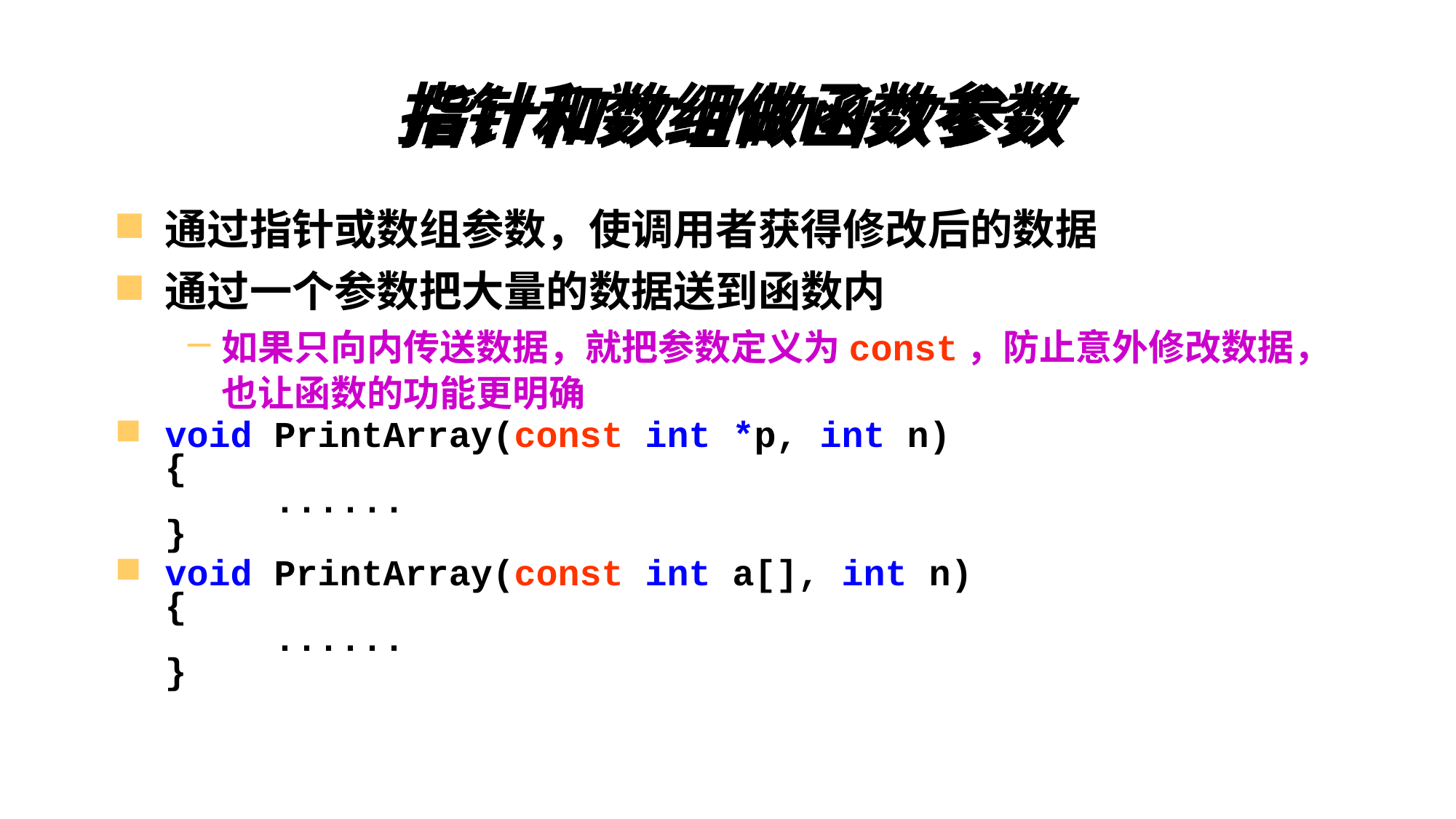

指针和数组做函数参数
通过指针或数组参数，使调用者获得修改后的数据
通过一个参数把大量的数据送到函数内
如果只向内传送数据，就把参数定义为const，防止意外修改数据，也让函数的功能更明确
void PrintArray(const int *p, int n)
{
	......
}
void PrintArray(const int a[], int n)
{
	......
}